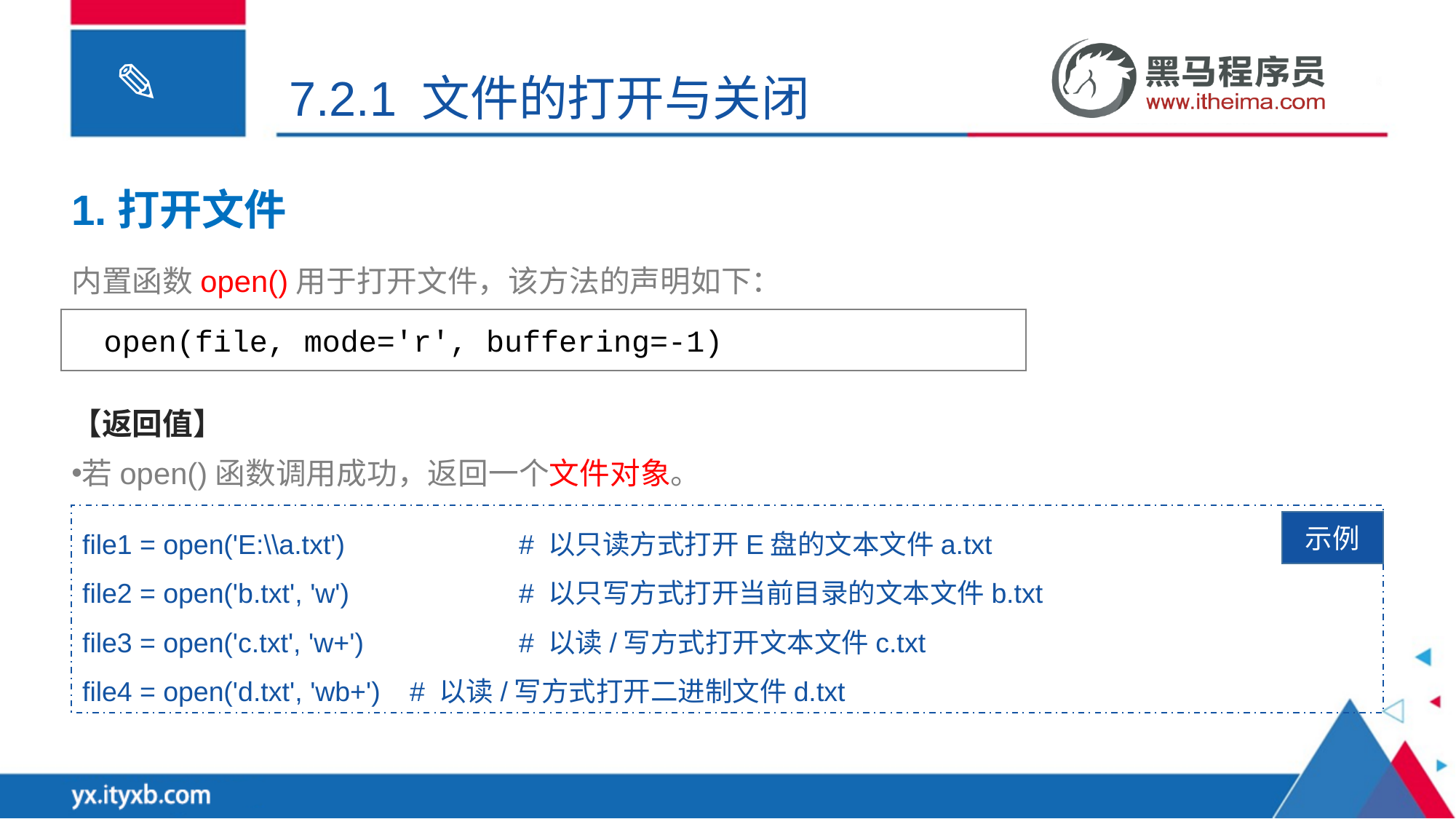

7.2.1 文件的打开与关闭
1.打开文件
内置函数open()用于打开文件，该方法的声明如下：

open(file, mode='r', buffering=-1)
【返回值】
若open()函数调用成功，返回一个文件对象。
file1 = open('E:\\a.txt')		# 以只读方式打开E盘的文本文件a.txt
file2 = open('b.txt', 'w')		# 以只写方式打开当前目录的文本文件b.txt
file3 = open('c.txt', 'w+')		# 以读/写方式打开文本文件c.txt
file4 = open('d.txt', 'wb+')	# 以读/写方式打开二进制文件d.txt
示例